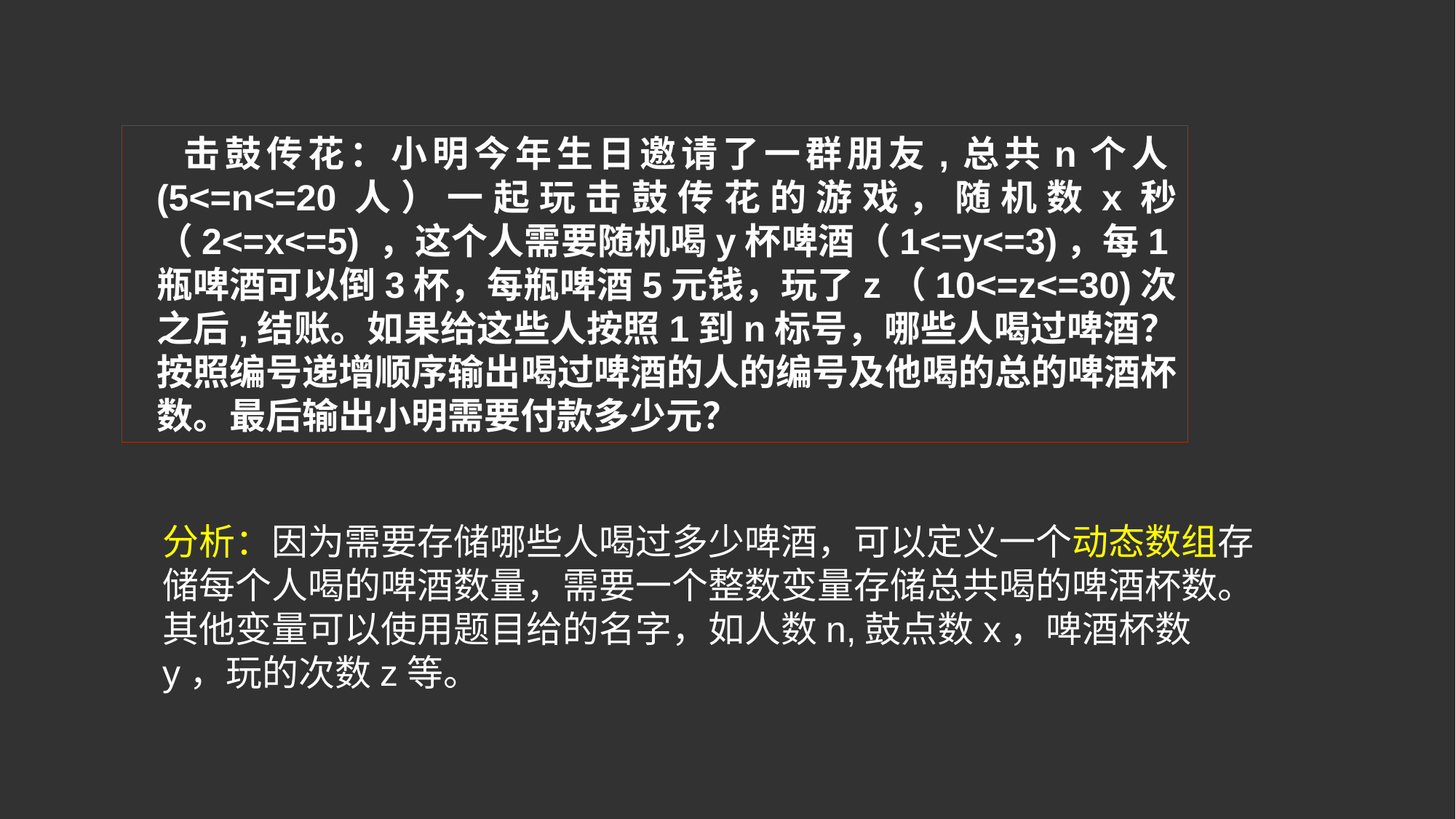

击鼓传花：小明今年生日邀请了一群朋友,总共n个人(5<=n<=20人）一起玩击鼓传花的游戏，随机数x秒（2<=x<=5) ，这个人需要随机喝y杯啤酒（1<=y<=3)，每1瓶啤酒可以倒3杯，每瓶啤酒5元钱，玩了z（10<=z<=30)次之后,结账。如果给这些人按照1到n标号，哪些人喝过啤酒？按照编号递增顺序输出喝过啤酒的人的编号及他喝的总的啤酒杯数。最后输出小明需要付款多少元？
分析：因为需要存储哪些人喝过多少啤酒，可以定义一个动态数组存储每个人喝的啤酒数量，需要一个整数变量存储总共喝的啤酒杯数。其他变量可以使用题目给的名字，如人数n,鼓点数x，啤酒杯数y，玩的次数z等。